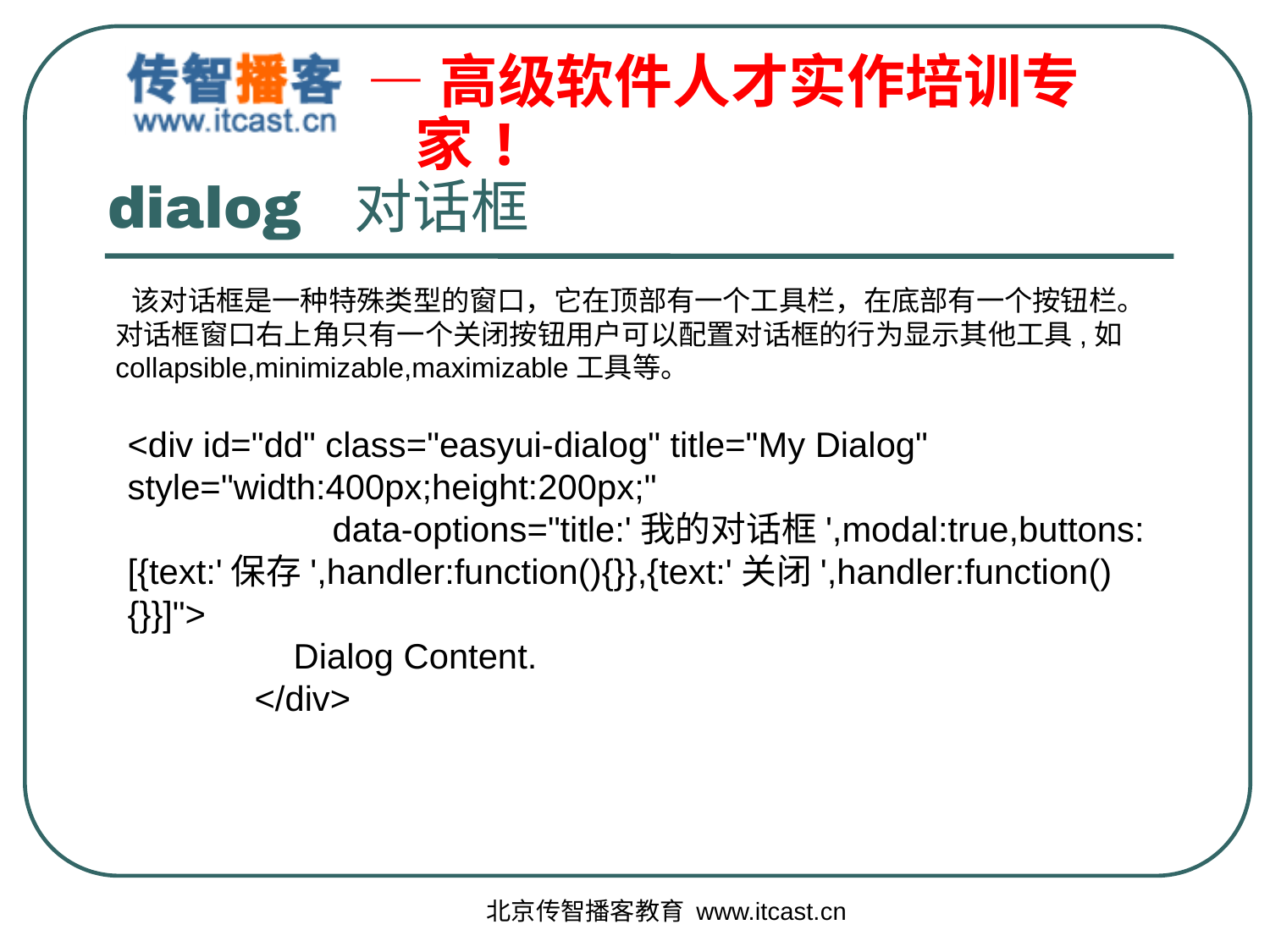

# dialog  对话框
         该对话框是一种特殊类型的窗口，它在顶部有一个工具栏，在底部有一个按钮栏。对话框窗口右上角只有一个关闭按钮用户可以配置对话框的行为显示其他工具,如collapsible,minimizable,maximizable工具等。

<div id="dd" class="easyui-dialog" title="My Dialog" style="width:400px;height:200px;"
	        data-options="title:'我的对话框',modal:true,buttons:[{text:'保存',handler:function(){}},{text:'关闭',handler:function(){}}]">
	    Dialog Content.
	</div>
北京传智播客教育 www.itcast.cn